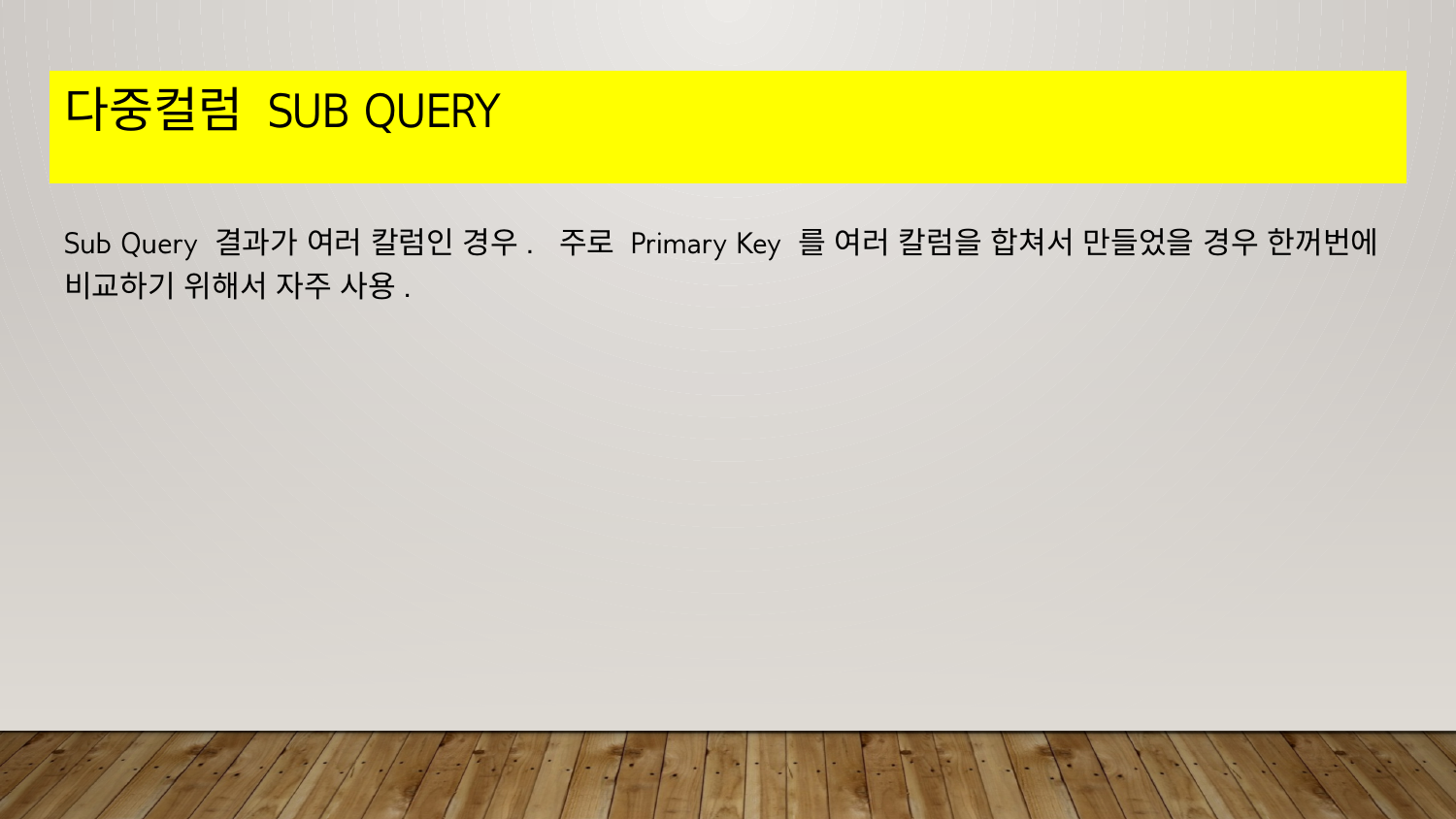

# 다중컬럼 Sub Query
Sub Query 결과가 여러 칼럼인 경우.  주로 Primary Key 를 여러 칼럼을 합쳐서 만들었을 경우 한꺼번에 비교하기 위해서 자주 사용.